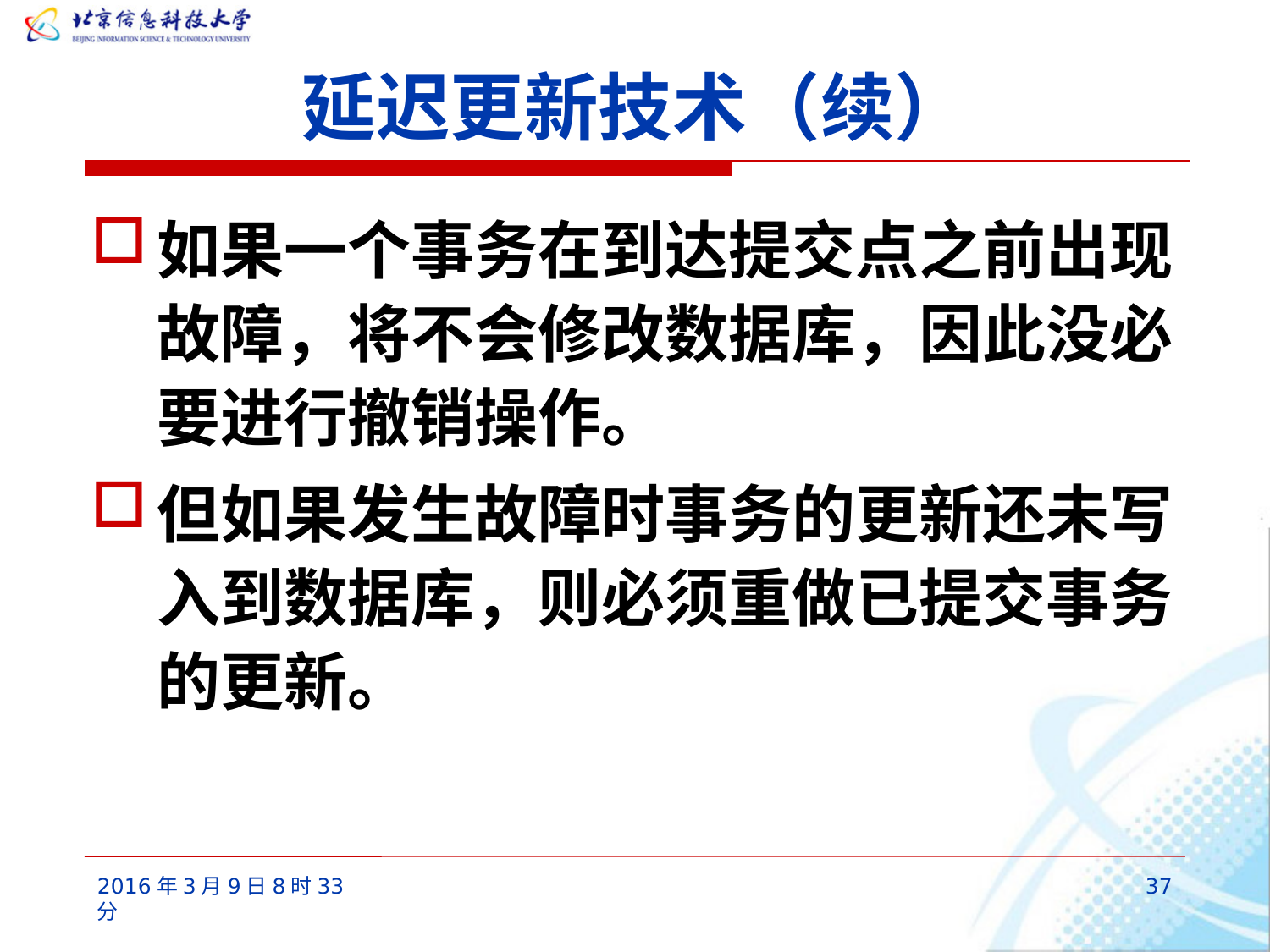

# 延迟更新技术（续）
如果一个事务在到达提交点之前出现故障，将不会修改数据库，因此没必要进行撤销操作。
但如果发生故障时事务的更新还未写入到数据库，则必须重做已提交事务的更新。
2016年3月9日8时33分
37